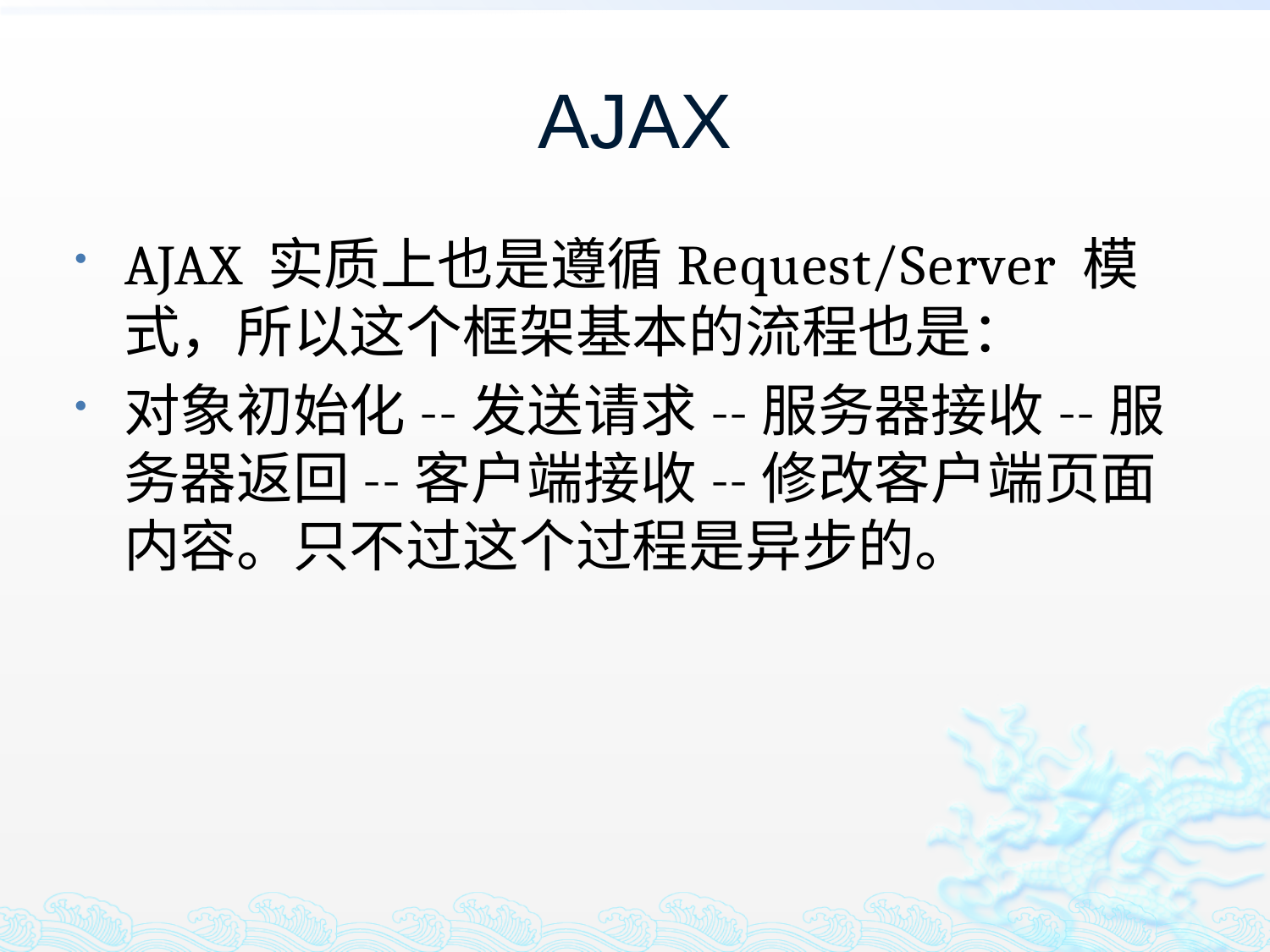

# AJAX
AJAX 实质上也是遵循Request/Server 模式，所以这个框架基本的流程也是：
对象初始化--发送请求--服务器接收--服务器返回--客户端接收--修改客户端页面内容。只不过这个过程是异步的。